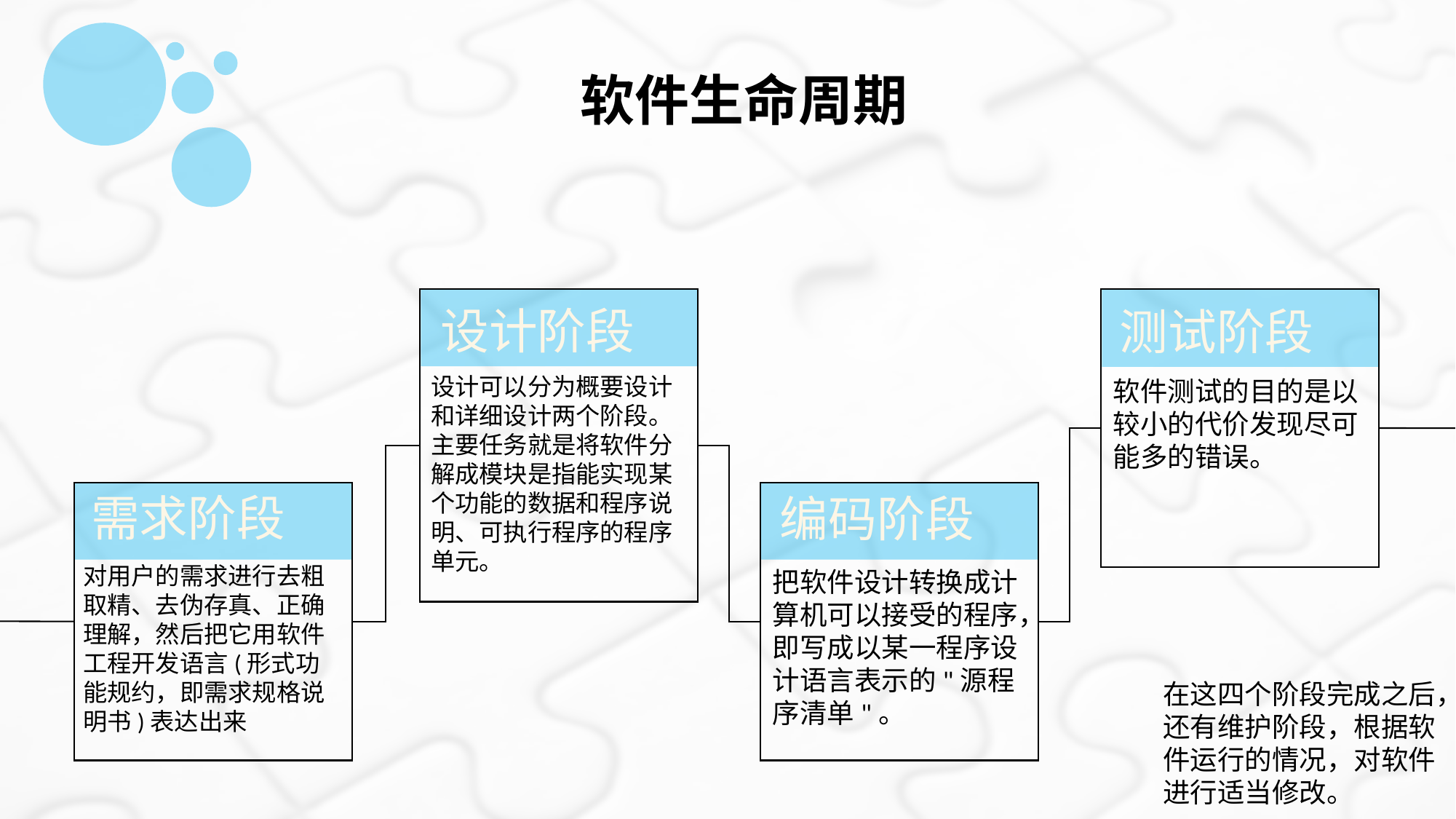

软件生命周期

设计阶段
测试阶段
设计可以分为概要设计和详细设计两个阶段。主要任务就是将软件分解成模块是指能实现某个功能的数据和程序说明、可执行程序的程序单元。
软件测试的目的是以较小的代价发现尽可能多的错误。

需求阶段

编码阶段
对用户的需求进行去粗取精、去伪存真、正确理解，然后把它用软件工程开发语言(形式功能规约，即需求规格说明书)表达出来
把软件设计转换成计算机可以接受的程序，即写成以某一程序设计语言表示的"源程序清单"。
在这四个阶段完成之后，还有维护阶段，根据软件运行的情况，对软件进行适当修改。